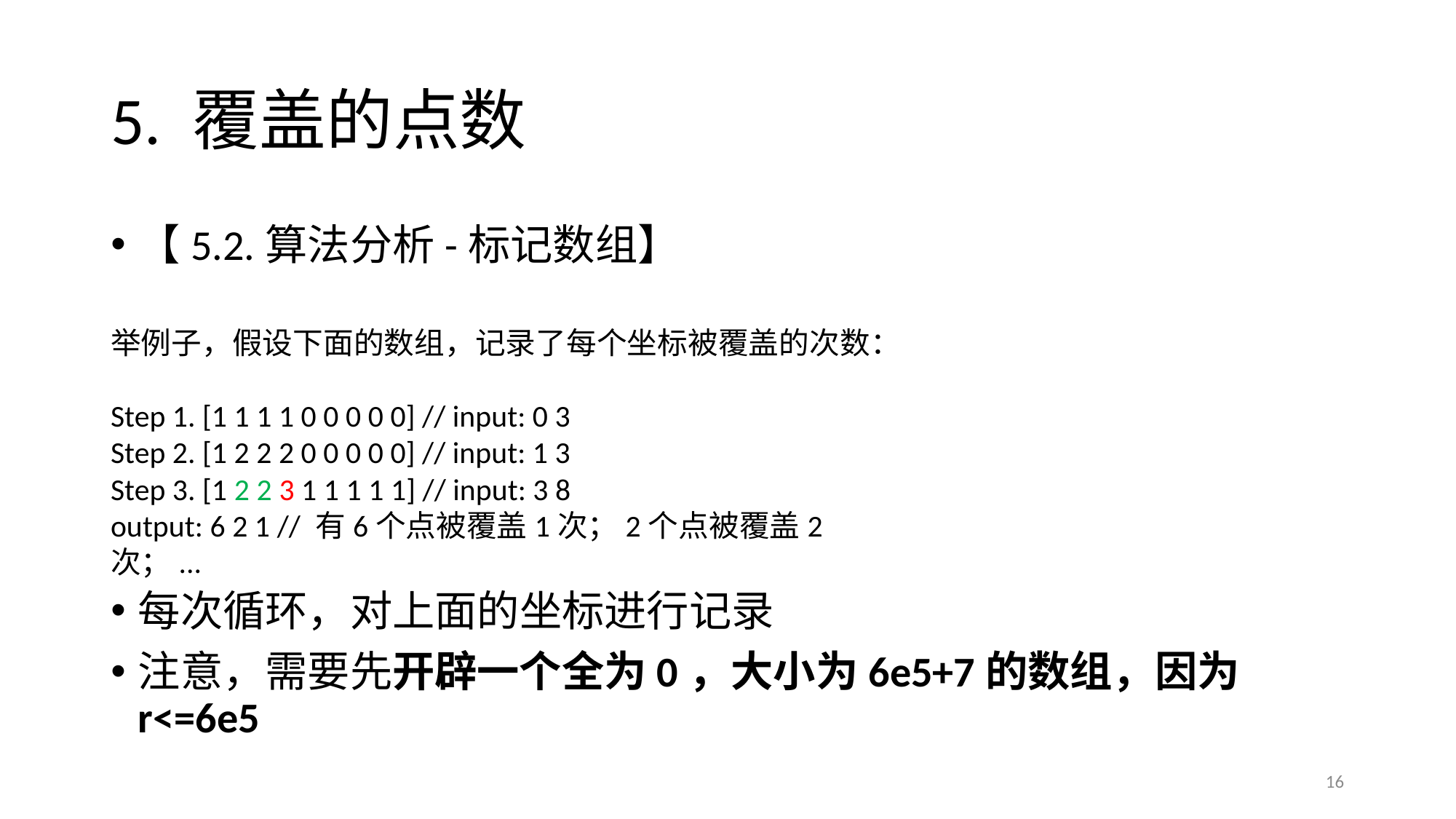

# 5. 覆盖的点数
【5.2.算法分析-标记数组】

每次循环，对上面的坐标进行记录
注意，需要先开辟一个全为0，大小为6e5+7的数组，因为r<=6e5
举例子，假设下面的数组，记录了每个坐标被覆盖的次数：

Step 1. [1 1 1 1 0 0 0 0 0] // input: 0 3
Step 2. [1 2 2 2 0 0 0 0 0] // input: 1 3
Step 3. [1 2 2 3 1 1 1 1 1] // input: 3 8
output: 6 2 1 // 有6个点被覆盖1次；2个点被覆盖2次；...
16